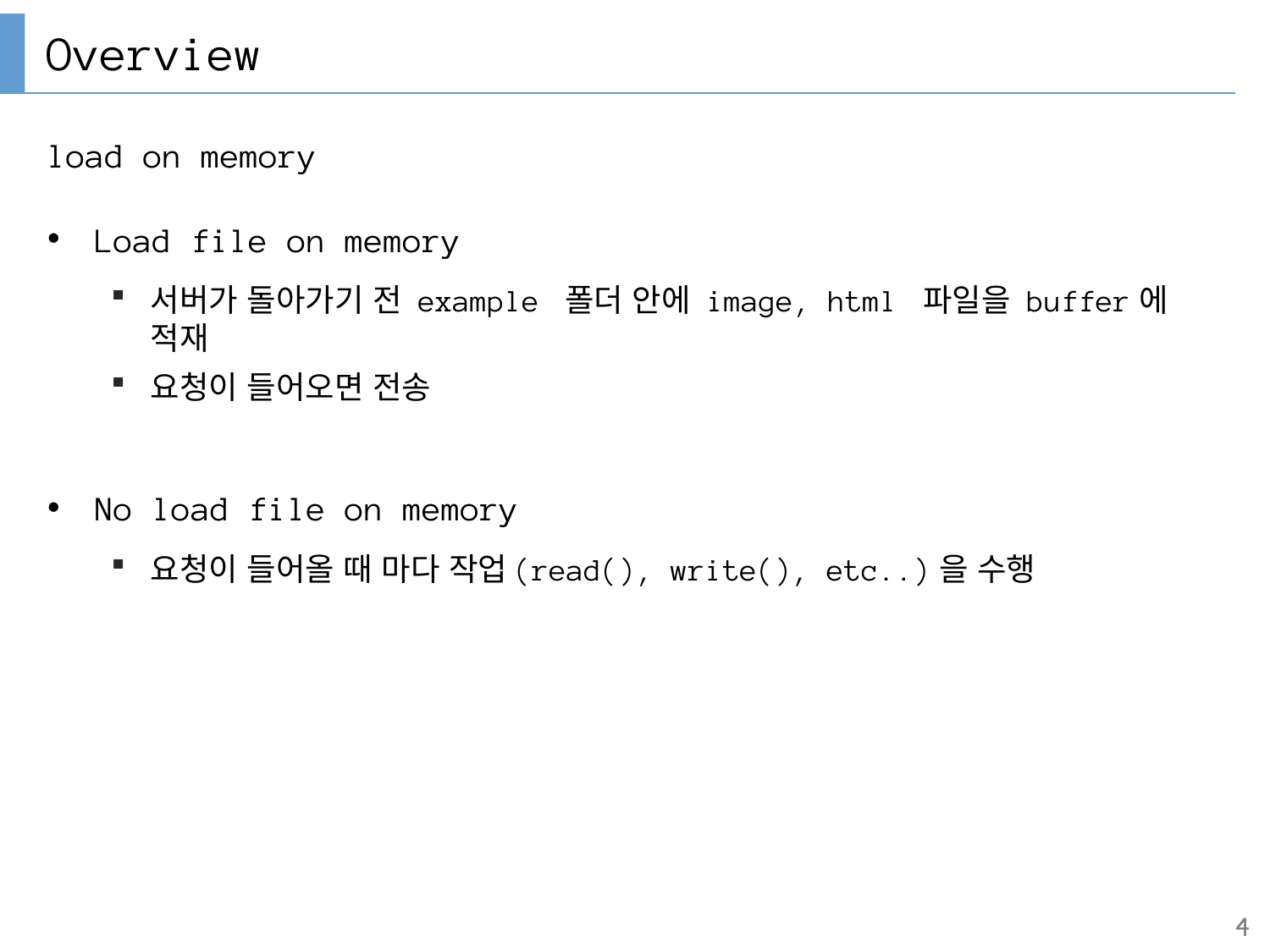

# Overview
load on memory
Load file on memory
서버가 돌아가기 전 example 폴더 안에 image, html 파일을 buffer에 적재
요청이 들어오면 전송

No load file on memory
요청이 들어올 때 마다 작업(read(), write(), etc..)을 수행